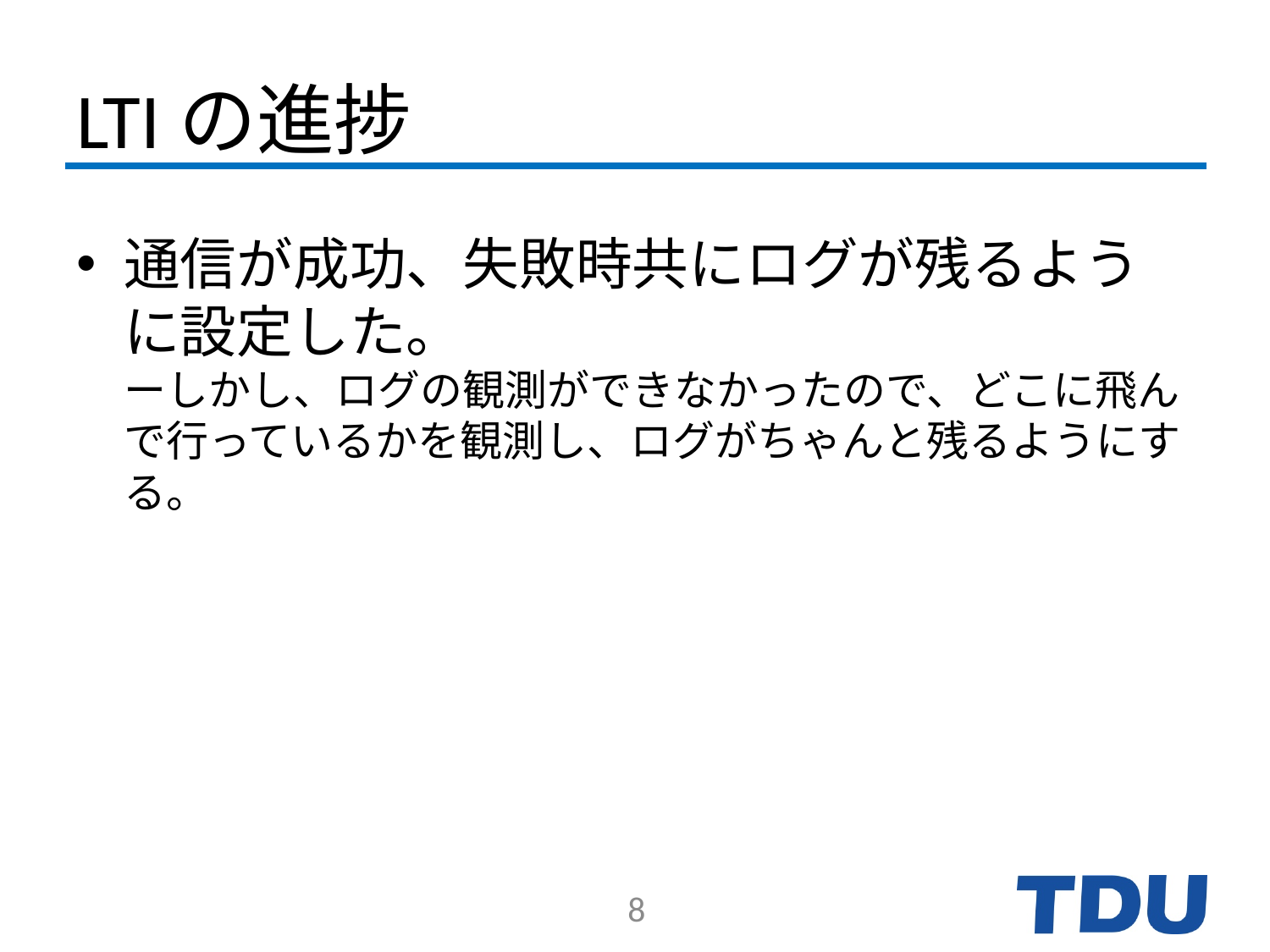

# LTIの進捗
通信が成功、失敗時共にログが残るように設定した。
ーしかし、ログの観測ができなかったので、どこに飛んで行っているかを観測し、ログがちゃんと残るようにする。
8